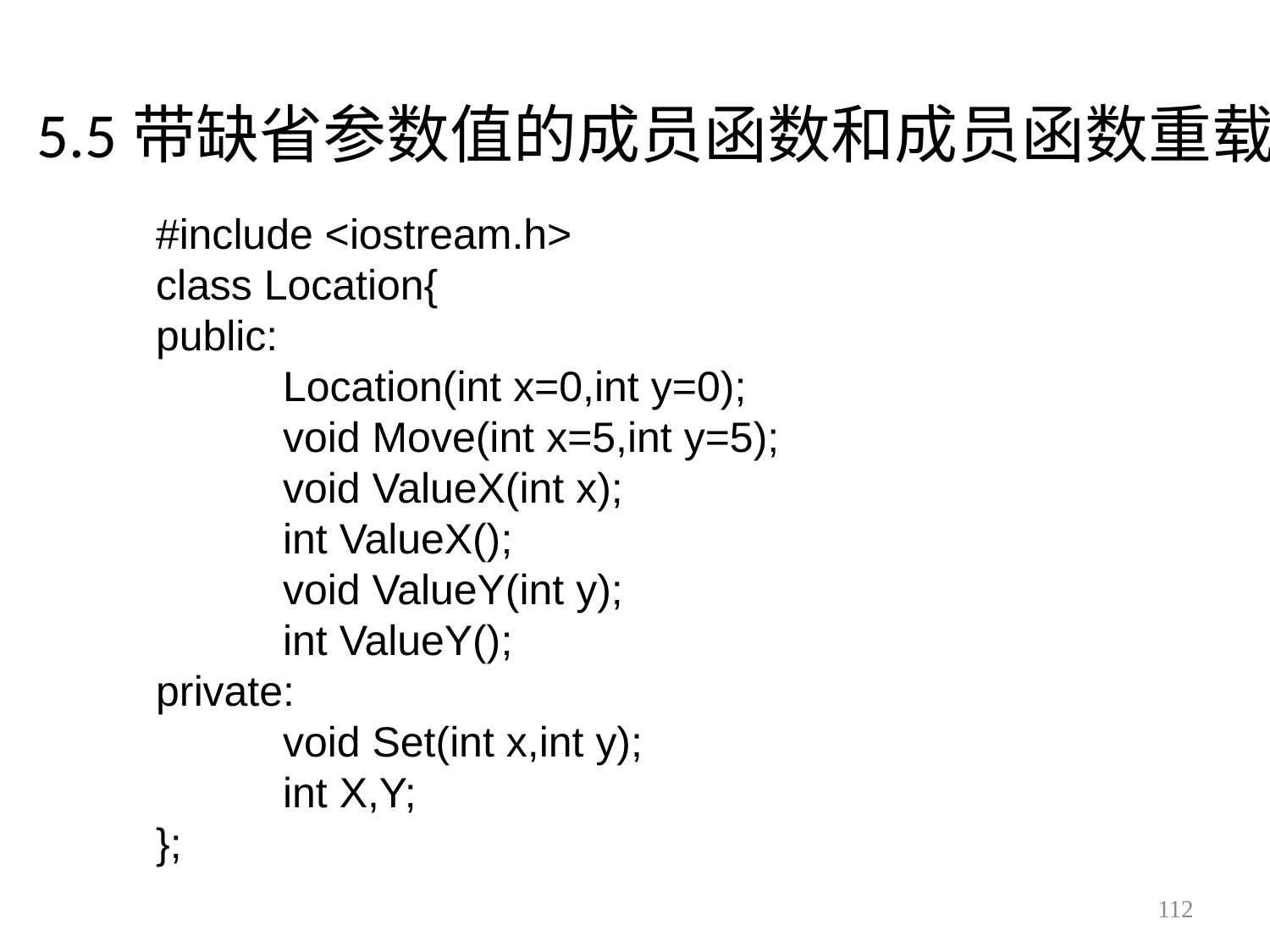

# 5.5带缺省参数值的成员函数和成员函数重载
#include <iostream.h>
class Location{
public:
	Location(int x=0,int y=0);
	void Move(int x=5,int y=5);
	void ValueX(int x);
	int ValueX();
	void ValueY(int y);
	int ValueY();
private:
	void Set(int x,int y);
	int X,Y;
};

112